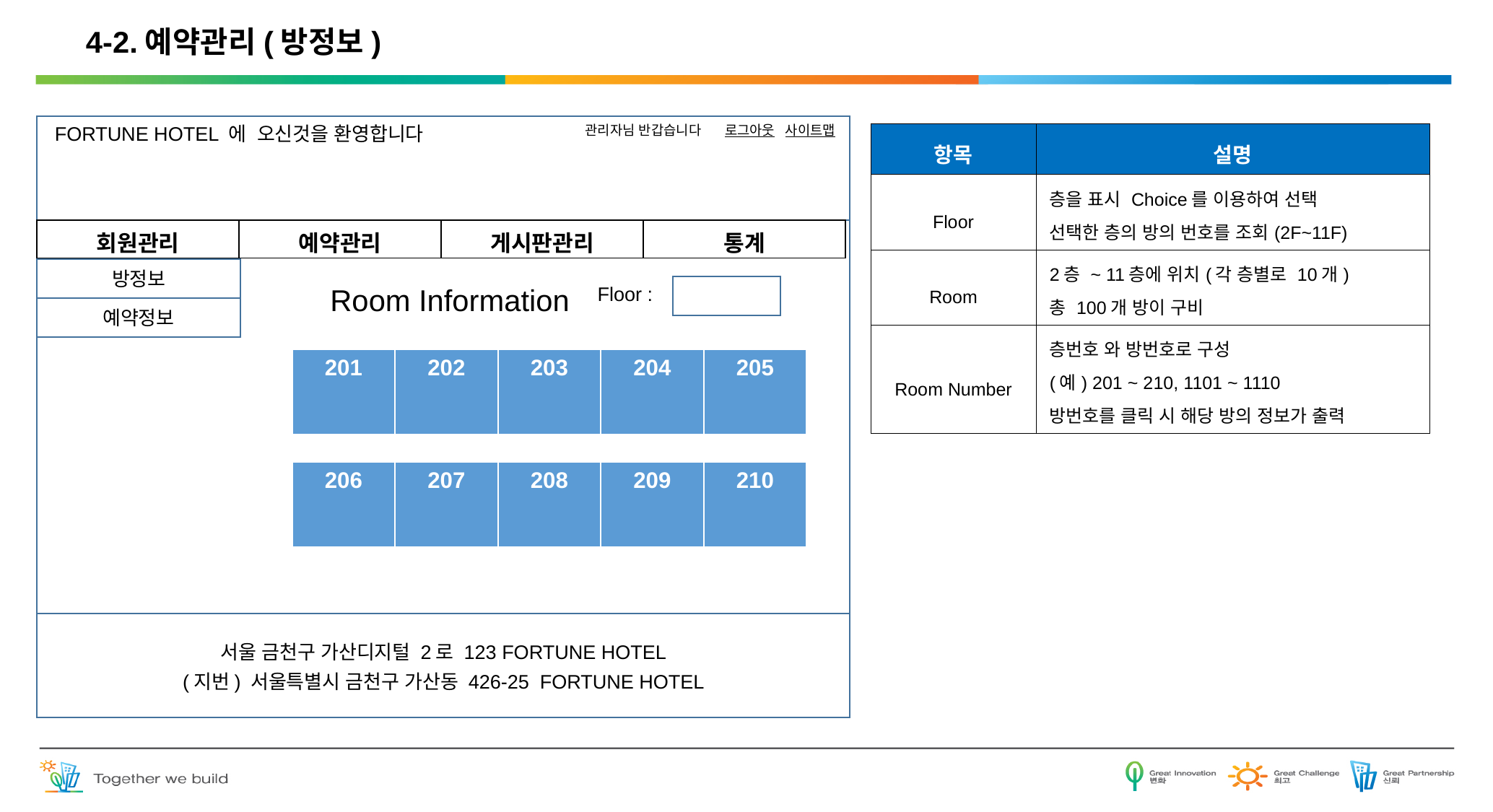

# 4-2.예약관리(방정보)
FORTUNE HOTEL 에  오신것을 환영합니다

관리자님 반갑습니다
로그아웃
사이트맵

| 항목 | 설명 |
| --- | --- |
| Floor | 층을 표시 Choice를 이용하여 선택 선택한 층의 방의 번호를 조회(2F~11F) |
| Room | 2층 ~ 11층에 위치(각 층별로 10개) 총 100개 방이 구비 |
| Room Number | 층번호 와 방번호로 구성 (예) 201 ~ 210, 1101 ~ 1110 방번호를 클릭 시 해당 방의 정보가 출력 |
| 회원관리 | 예약관리 | 게시판관리 | 통계 |
| --- | --- | --- | --- |
방정보
Room Information
Floor :

예약정보
| 201 | 202 | 203 | 204 | 205 |
| --- | --- | --- | --- | --- |
| 206 | 207 | 208 | 209 | 210 |
| --- | --- | --- | --- | --- |

서울 금천구 가산디지털 2로 123 FORTUNE HOTEL
(지번) 서울특별시 금천구 가산동 426-25  FORTUNE HOTEL